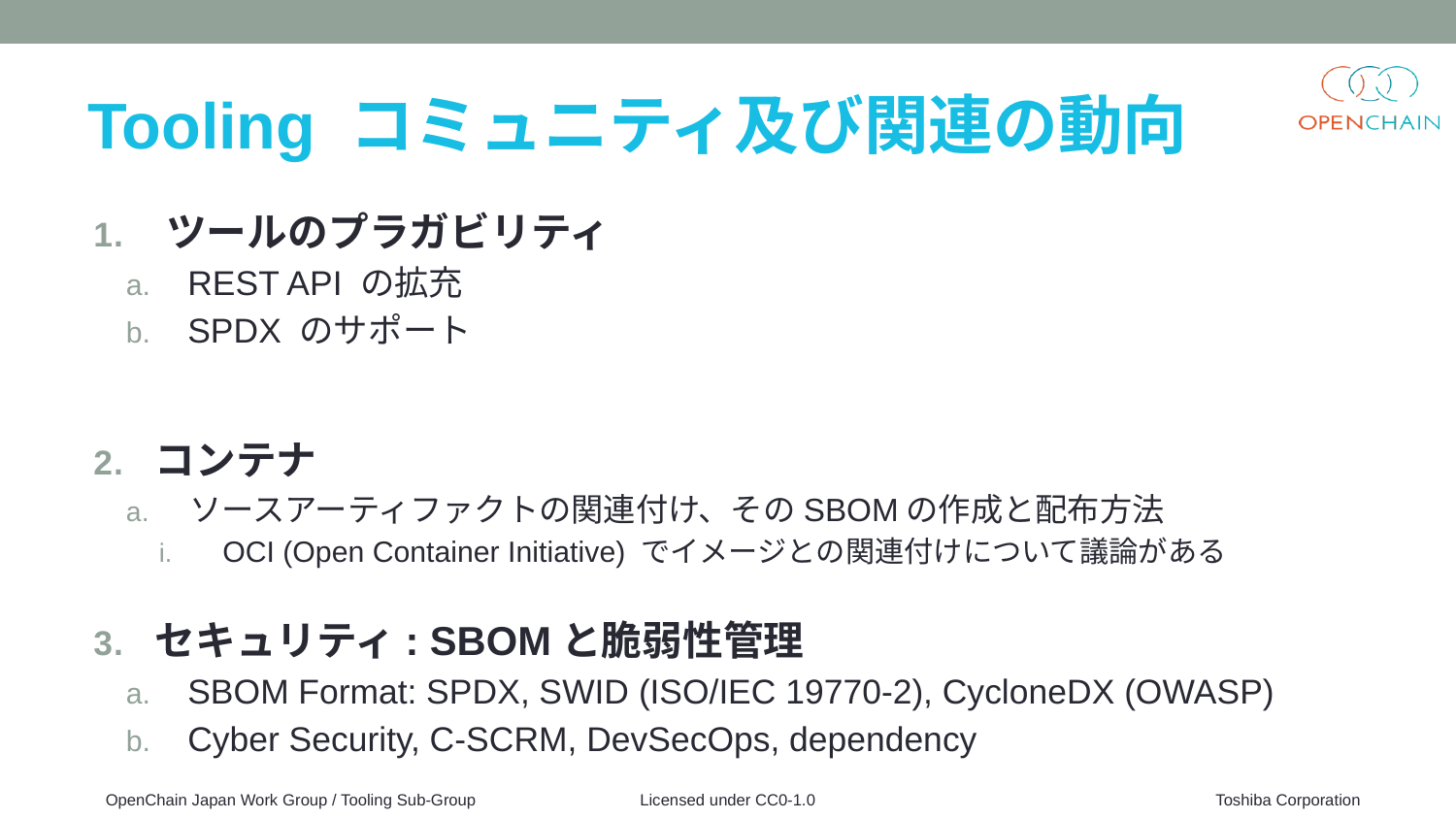

# Tooling コミュニティ及び関連の動向
ツールのプラガビリティ
REST API の拡充
SPDX のサポート

コンテナ
ソースアーティファクトの関連付け、そのSBOMの作成と配布方法
OCI (Open Container Initiative) でイメージとの関連付けについて議論がある

セキュリティ: SBOMと脆弱性管理
SBOM Format: SPDX, SWID (ISO/IEC 19770-2), CycloneDX (OWASP)
Cyber Security, C-SCRM, DevSecOps, dependency